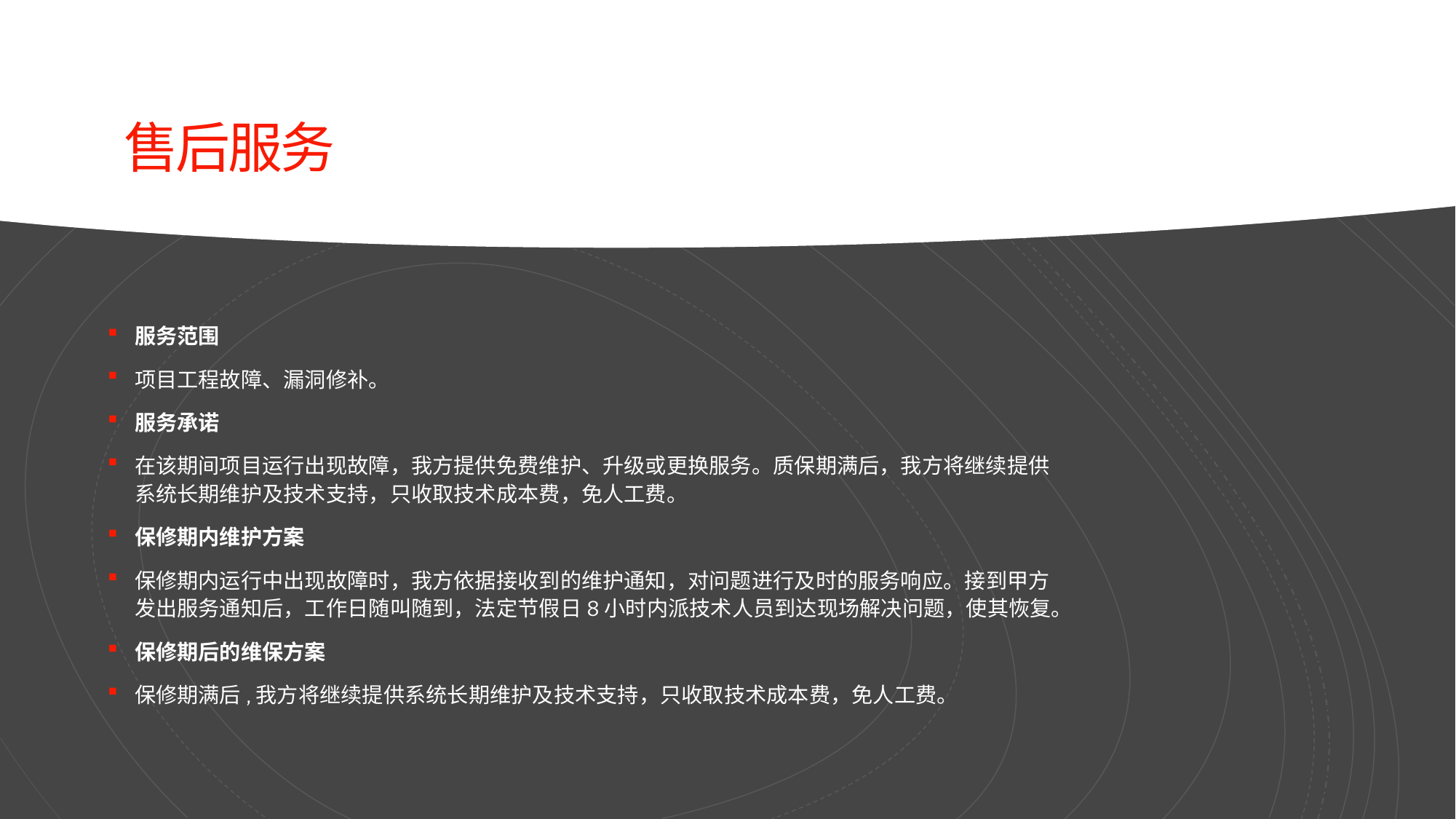

# 售后服务
服务范围
项目工程故障、漏洞修补。
服务承诺
在该期间项目运行出现故障，我方提供免费维护、升级或更换服务。质保期满后，我方将继续提供系统长期维护及技术支持，只收取技术成本费，免人工费。
保修期内维护方案
保修期内运行中出现故障时，我方依据接收到的维护通知，对问题进行及时的服务响应。接到甲方发出服务通知后，工作日随叫随到，法定节假日8小时内派技术人员到达现场解决问题，使其恢复。
保修期后的维保方案
保修期满后,我方将继续提供系统长期维护及技术支持，只收取技术成本费，免人工费。